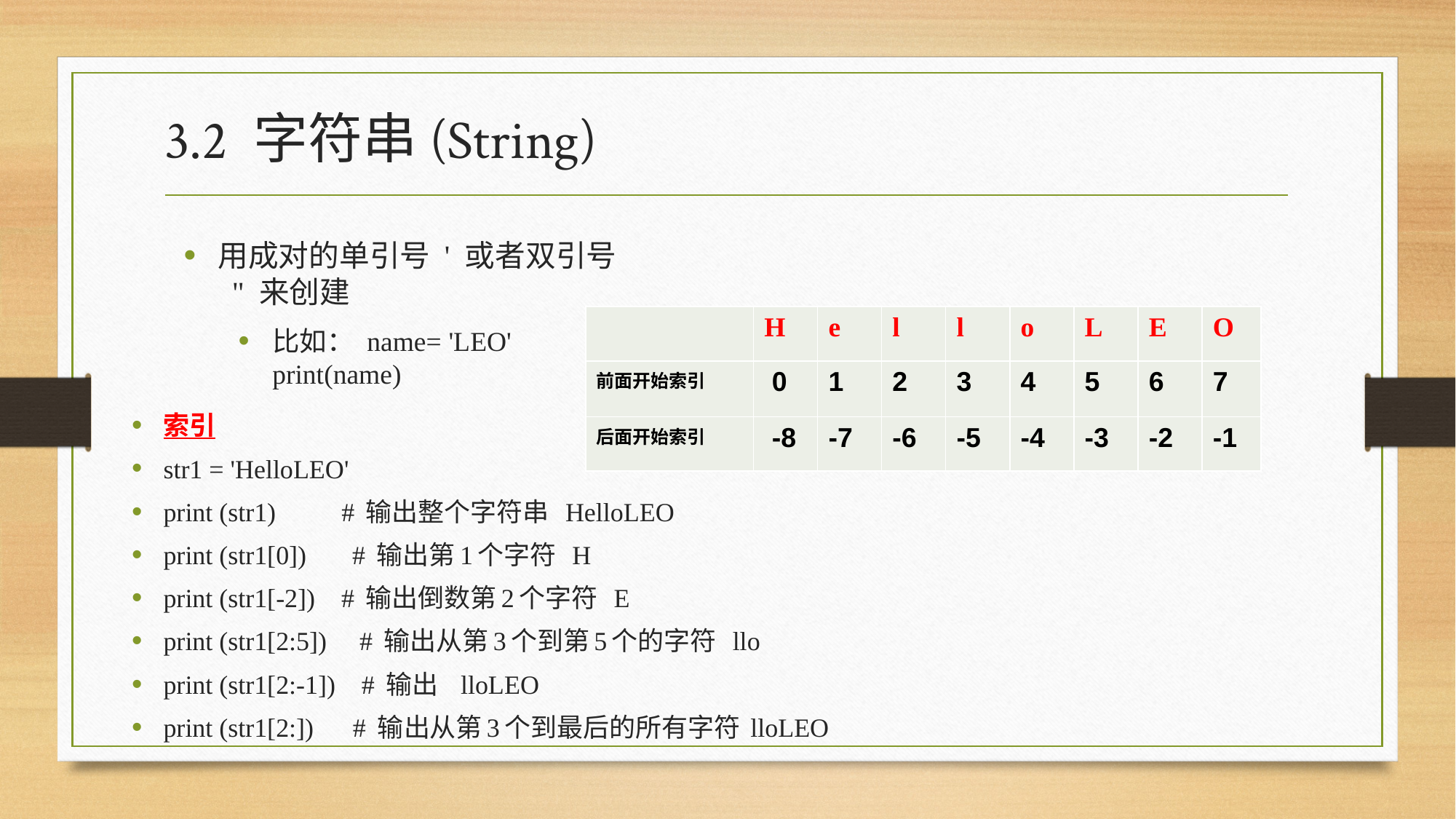

# 3.2 字符串(String)
用成对的单引号 ' 或者双引号 " 来创建
比如： name= 'LEO'  print(name)

|  | H | e | l | l | o | L | E | O |
| --- | --- | --- | --- | --- | --- | --- | --- | --- |
| 前面开始索引 | 0 | 1 | 2 | 3 | 4 | 5 | 6 | 7 |
| 后面开始索引 | -8 | -7 | -6 | -5 | -4 | -3 | -2 | -1 |
索引
str1 = 'HelloLEO'
print (str1)          # 输出整个字符串  HelloLEO
print (str1[0])       # 输出第1个字符  H
print (str1[-2])    # 输出倒数第2个字符  E
print (str1[2:5])     # 输出从第3个到第5个的字符  llo
print (str1[2:-1])    # 输出   lloLEO
print (str1[2:])      # 输出从第3个到最后的所有字符 lloLEO